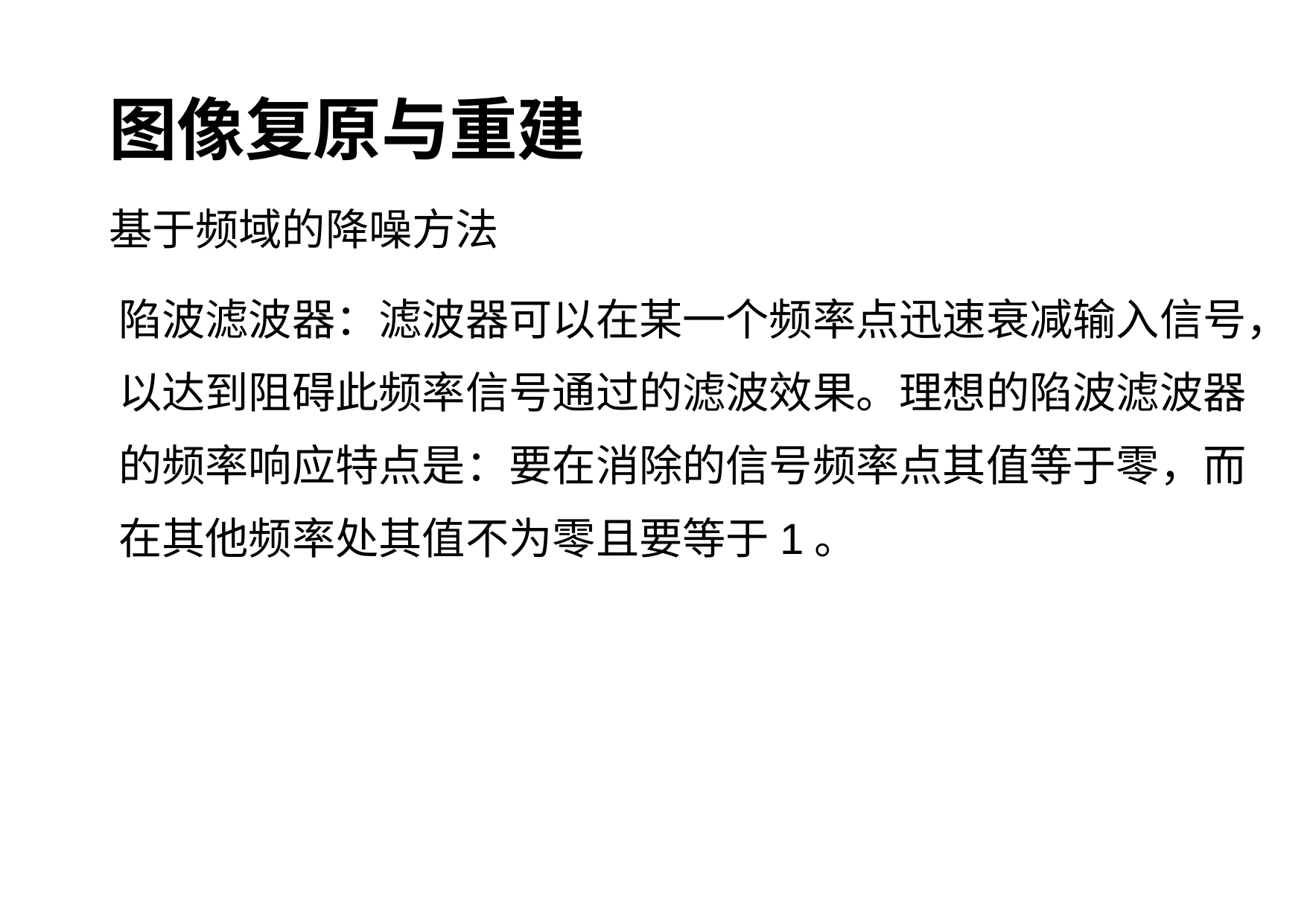

图像复原与重建
基于频域的降噪方法
陷波滤波器：滤波器可以在某一个频率点迅速衰减输入信号，以达到阻碍此频率信号通过的滤波效果。理想的陷波滤波器的频率响应特点是：要在消除的信号频率点其值等于零，而在其他频率处其值不为零且要等于1。